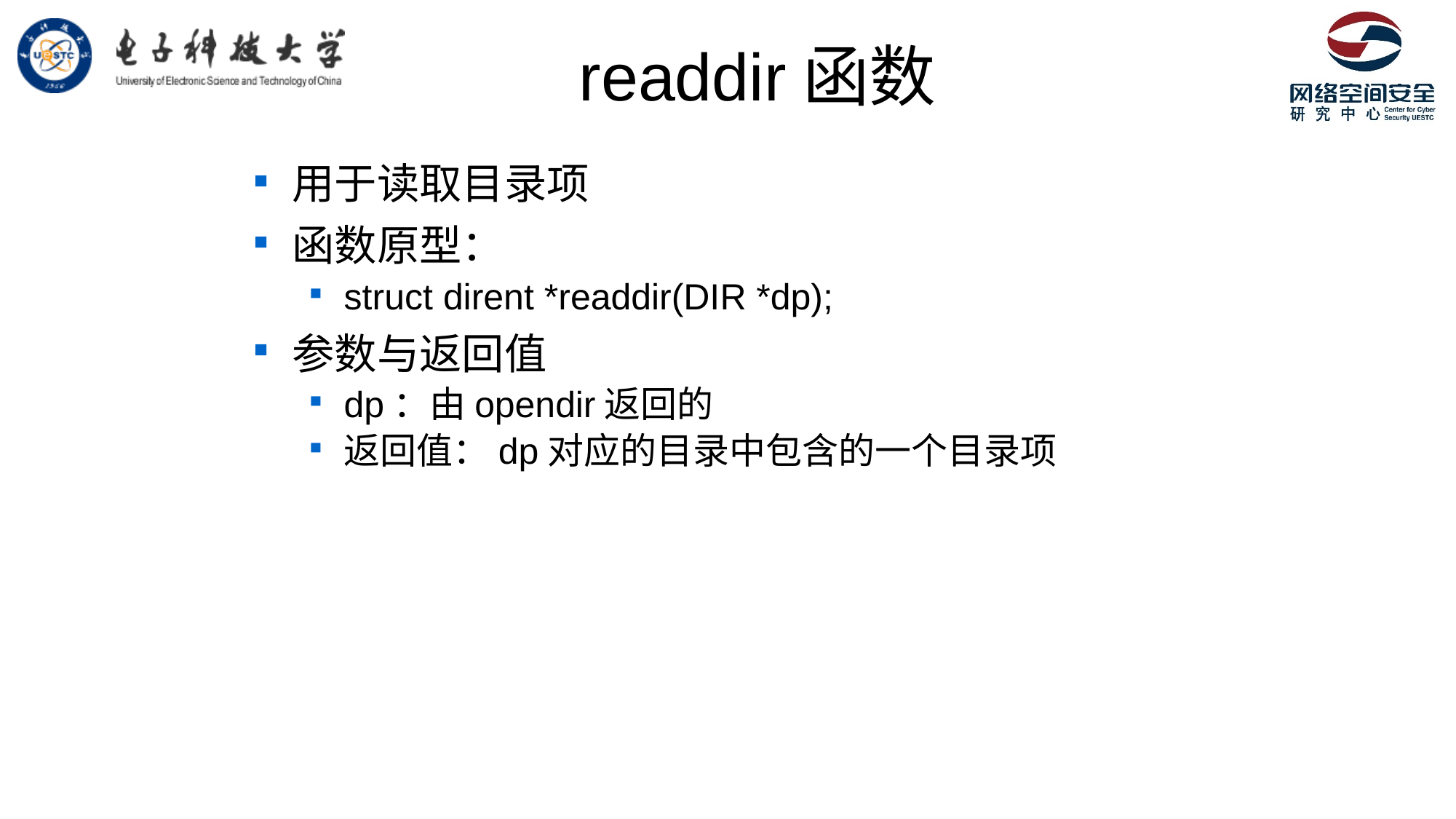

# readdir函数
用于读取目录项
函数原型：
struct dirent *readdir(DIR *dp);
参数与返回值
dp：由opendir返回的
返回值：dp对应的目录中包含的一个目录项